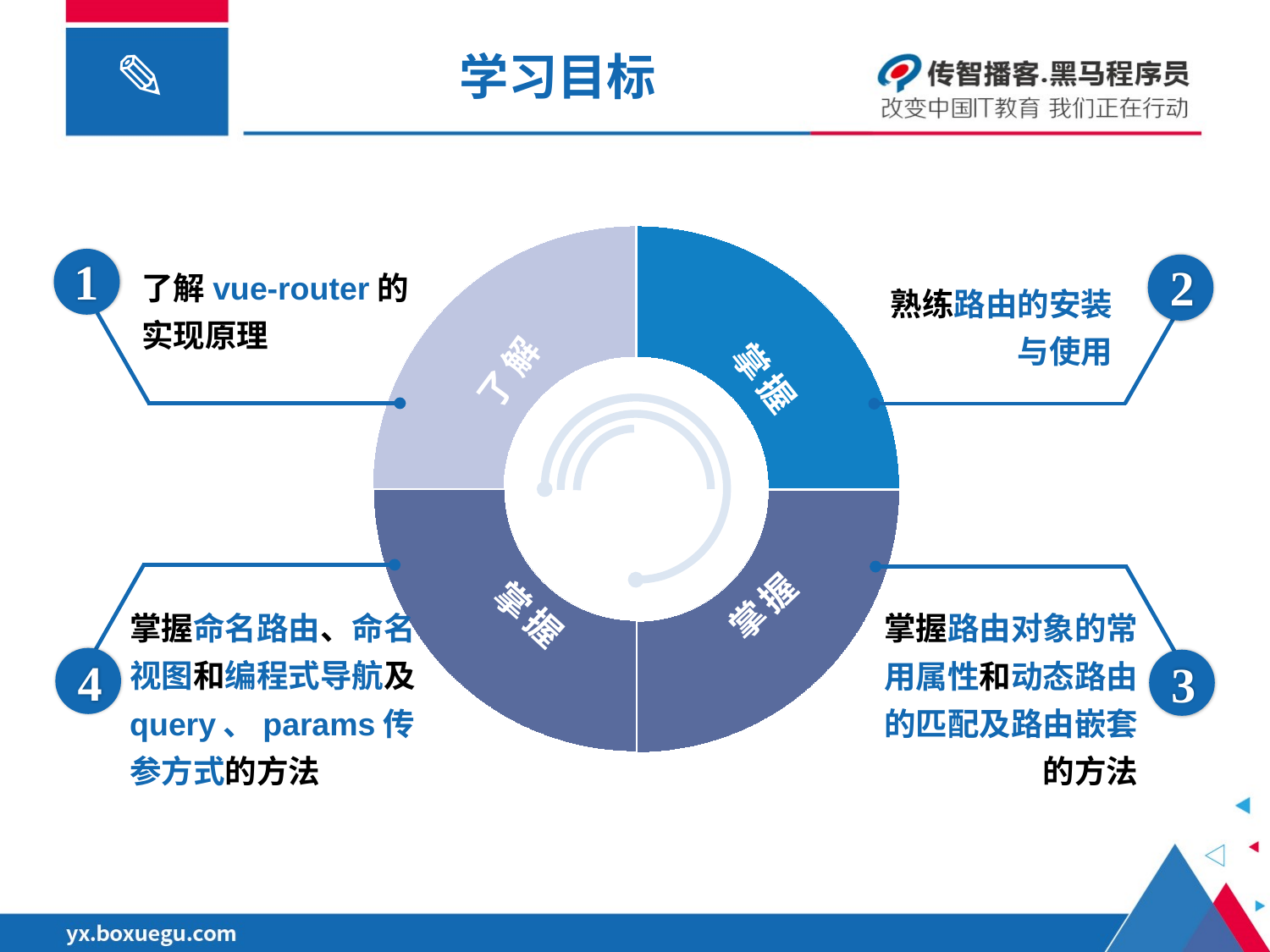

# 学习目标

### Chart

| Category | 销售额 |
|---|---|
| 熟悉知识 | 2.0 |
| 熟悉知识 | 2.0 |
| 熟悉知识 | 2.0 |
| 熟悉知识 | 2.0 |
了解
掌握

掌握
1

了解vue-router的实现原理
2

熟练路由的安装与使用
掌握命名路由、命名视图和编程式导航及query、params传参方式的方法
4

掌握路由对象的常用属性和动态路由的匹配及路由嵌套的方法
3